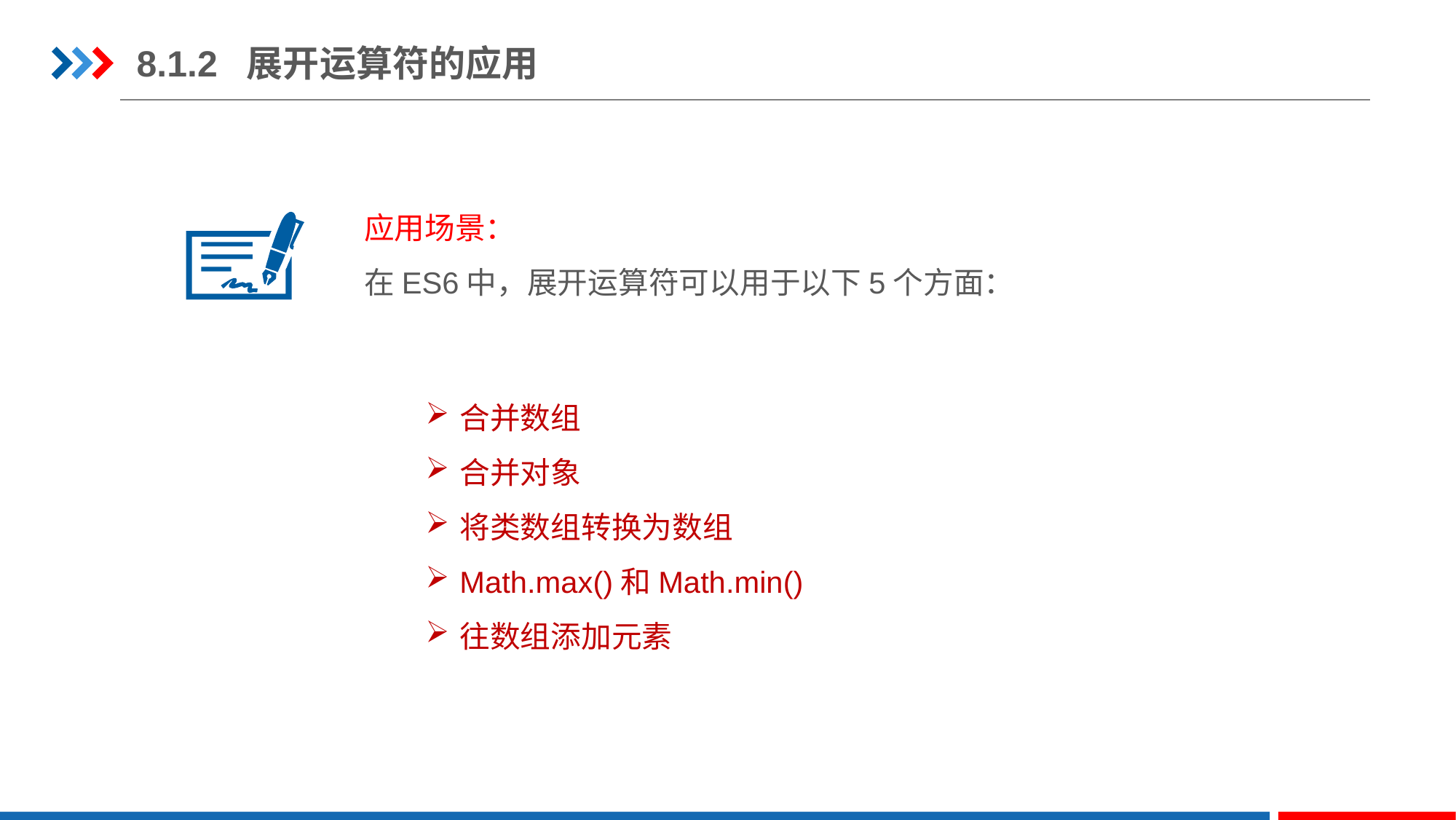

8.1.2  展开运算符的应用
应用场景：
在ES6中，展开运算符可以用于以下5个方面：

合并数组
合并对象
将类数组转换为数组
Math.max()和Math.min()
往数组添加元素